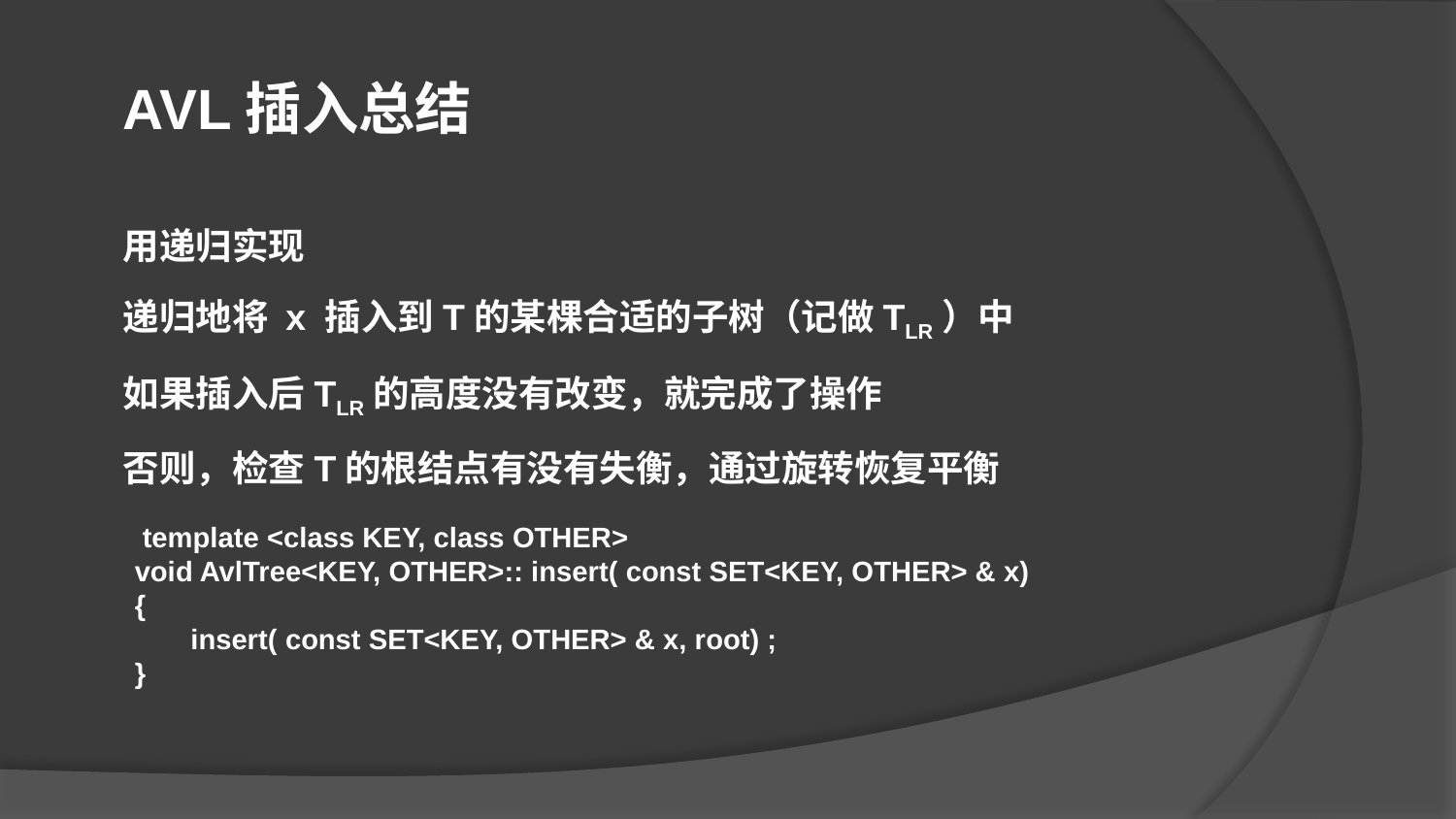

AVL插入总结
用递归实现
递归地将 x 插入到T的某棵合适的子树（记做TLR）中
如果插入后TLR的高度没有改变，就完成了操作
否则，检查T的根结点有没有失衡，通过旋转恢复平衡
 template <class KEY, class OTHER>
void AvlTree<KEY, OTHER>:: insert( const SET<KEY, OTHER> & x)
{
       insert( const SET<KEY, OTHER> & x, root) ;
}